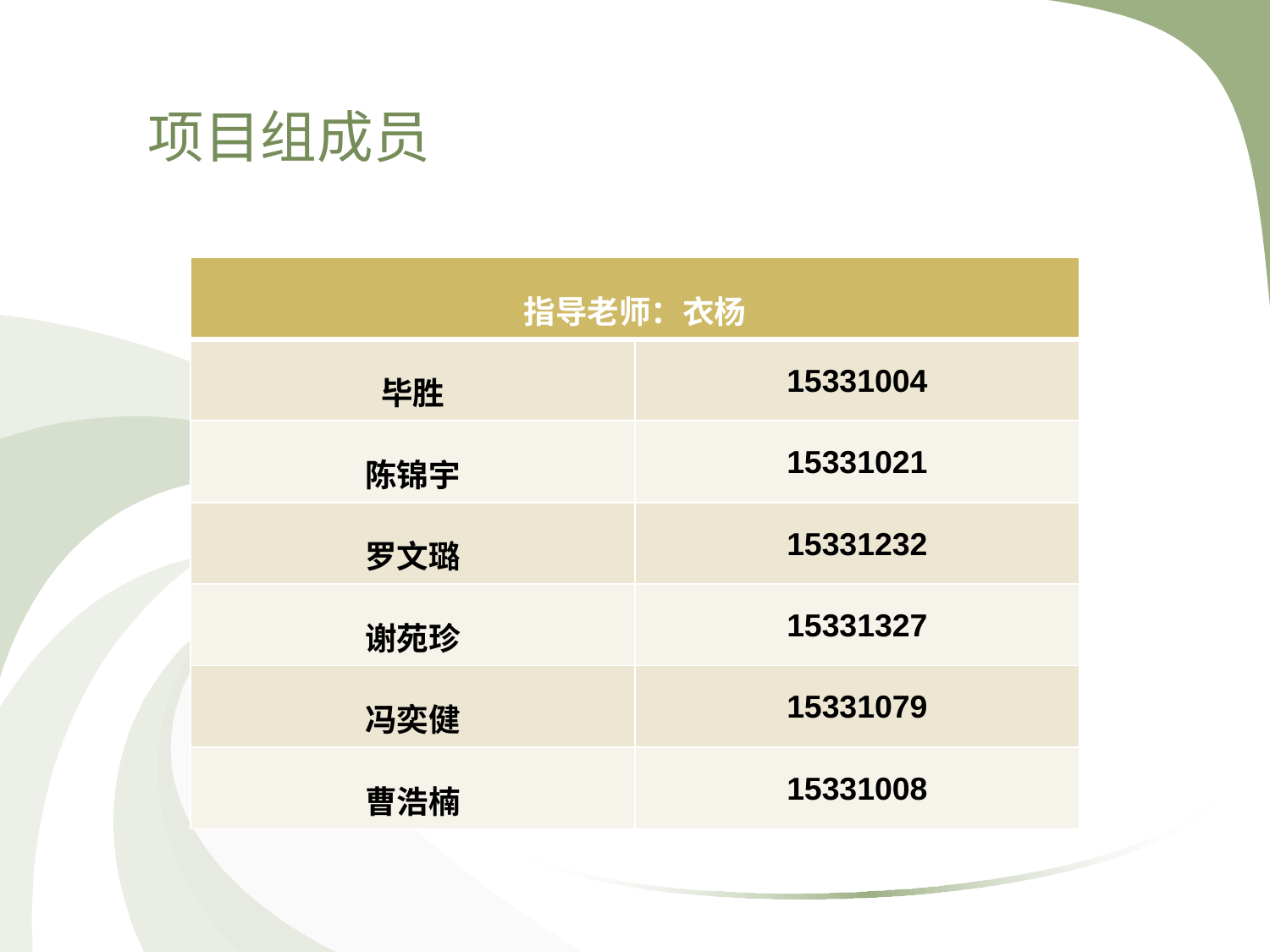

# 项目组成员
| 指导老师：衣杨 |  |
| --- | --- |
| 毕胜 | 15331004 |
| 陈锦宇 | 15331021 |
| 罗文璐 | 15331232 |
| 谢苑珍 | 15331327 |
| 冯奕健 | 15331079 |
| 曹浩楠 | 15331008 |